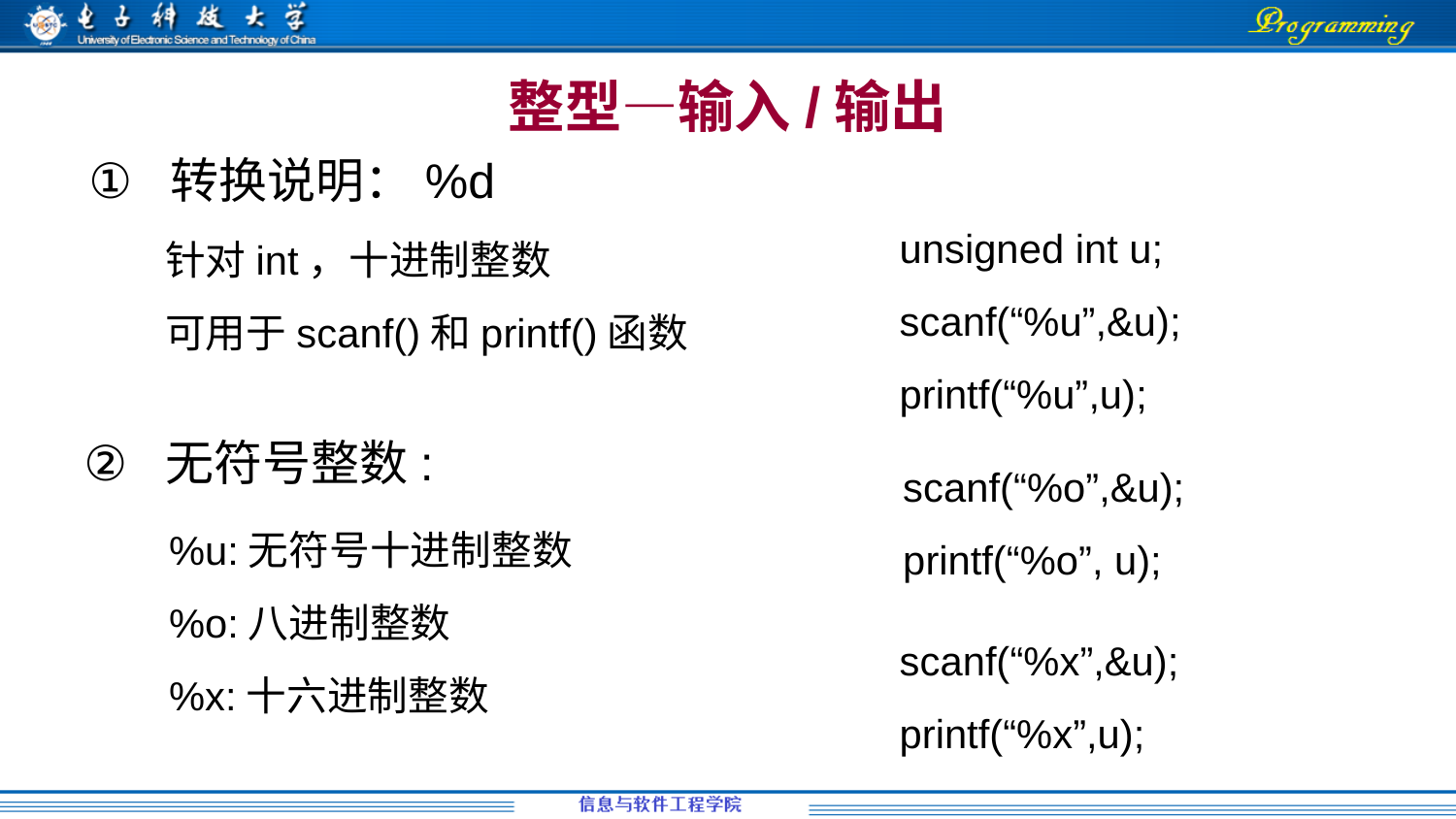

# 整型—输入/输出
转换说明：%d
unsigned int u;
scanf(“%u”,&u);
printf(“%u”,u);
针对int，十进制整数
可用于scanf()和printf()函数
无符号整数:
scanf(“%o”,&u);
printf(“%o”, u);
%u:无符号十进制整数
%o:八进制整数
%x:十六进制整数
scanf(“%x”,&u);
printf(“%x”,u);